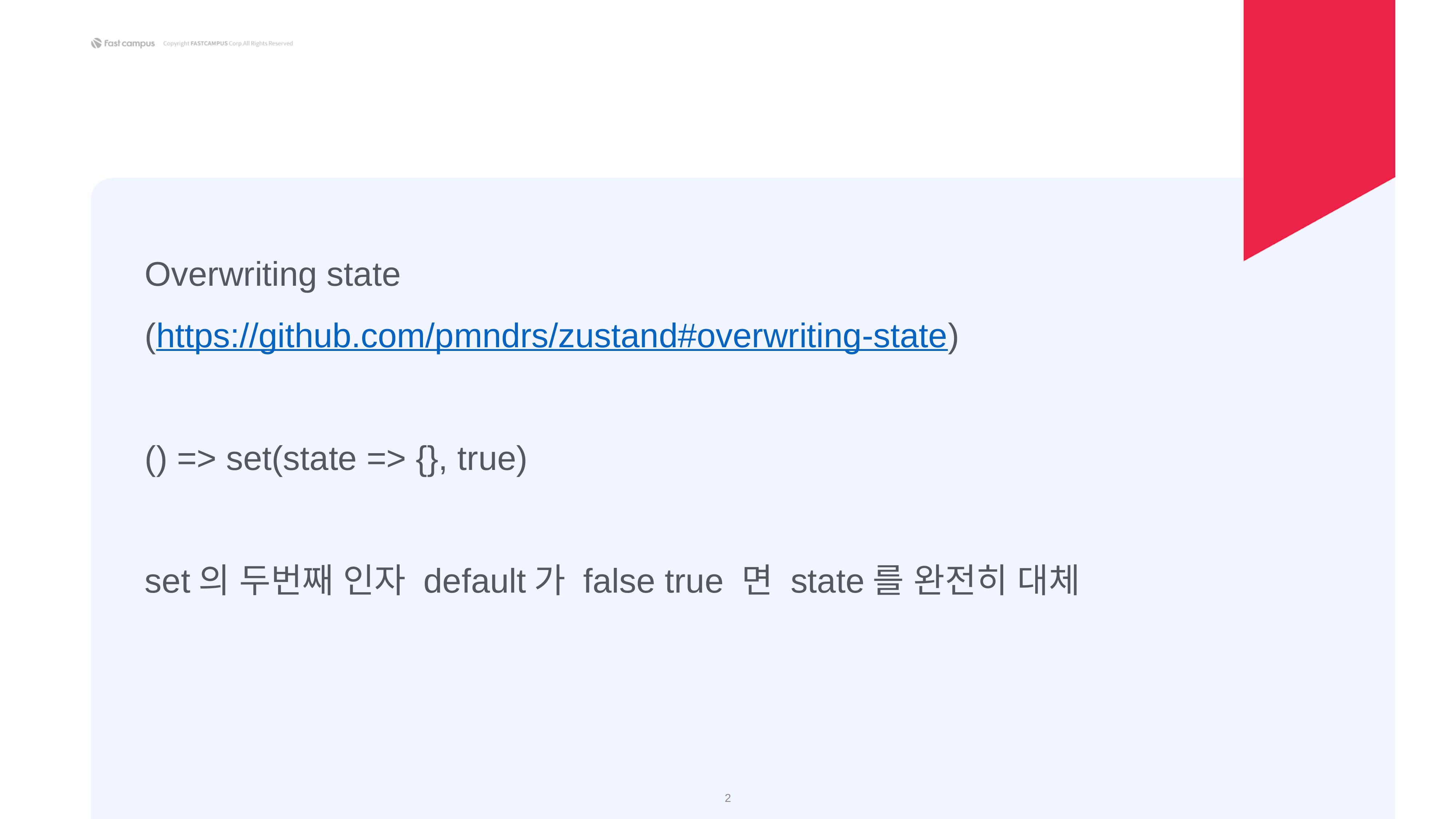

Overwriting state
(https://github.com/pmndrs/zustand#overwriting-state)

() => set(state => {}, true)

set의 두번째 인자 default가 false true 면 state를 완전히 대체
2